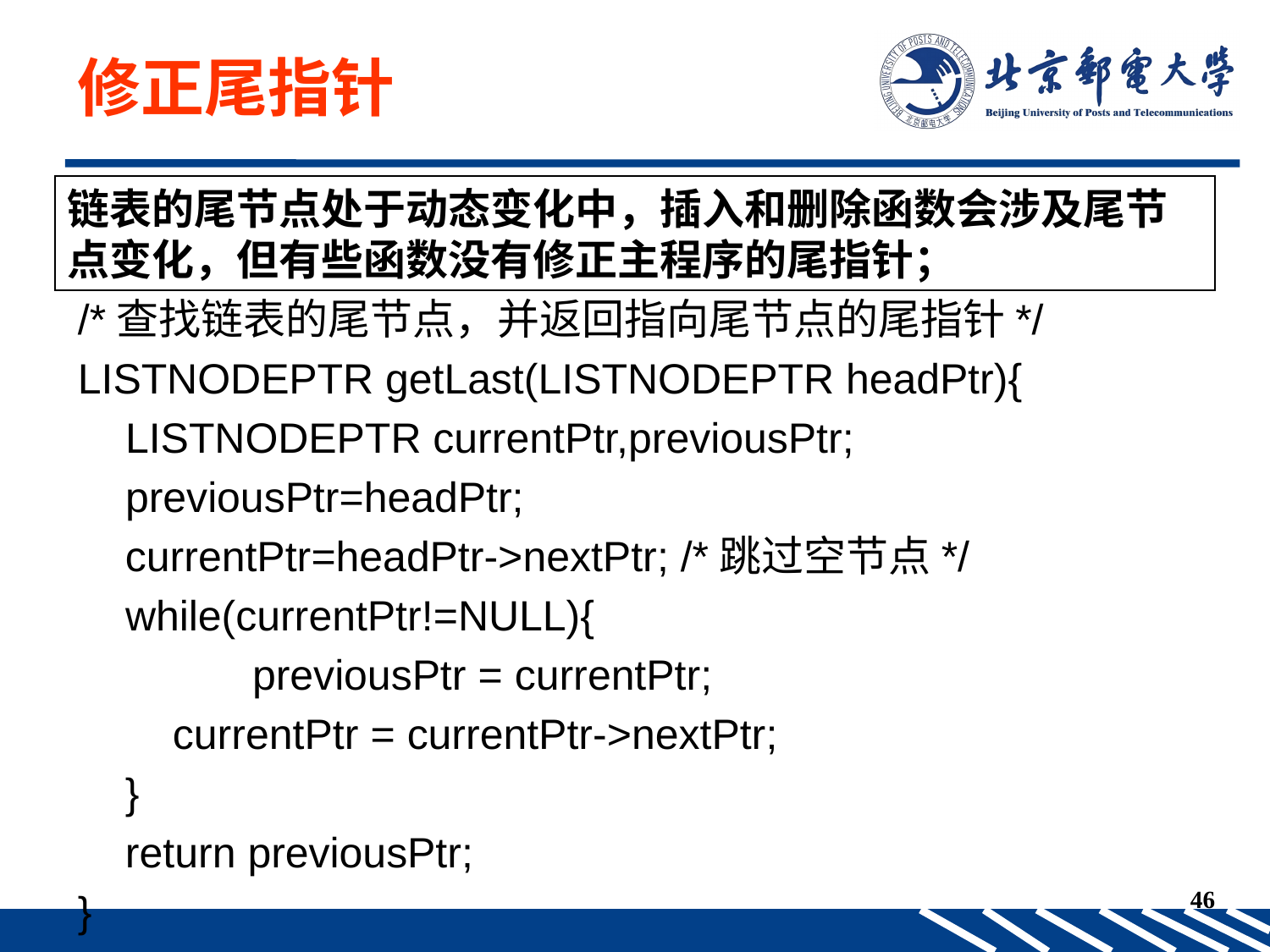

修正尾指针
链表的尾节点处于动态变化中，插入和删除函数会涉及尾节点变化，但有些函数没有修正主程序的尾指针；
/*查找链表的尾节点，并返回指向尾节点的尾指针*/
LISTNODEPTR getLast(LISTNODEPTR headPtr){
	LISTNODEPTR currentPtr,previousPtr;
	previousPtr=headPtr;
    currentPtr=headPtr->nextPtr; /*跳过空节点*/
   	while(currentPtr!=NULL){
   		previousPtr = currentPtr;
        currentPtr = currentPtr->nextPtr;
    }
    return previousPtr;
}
46